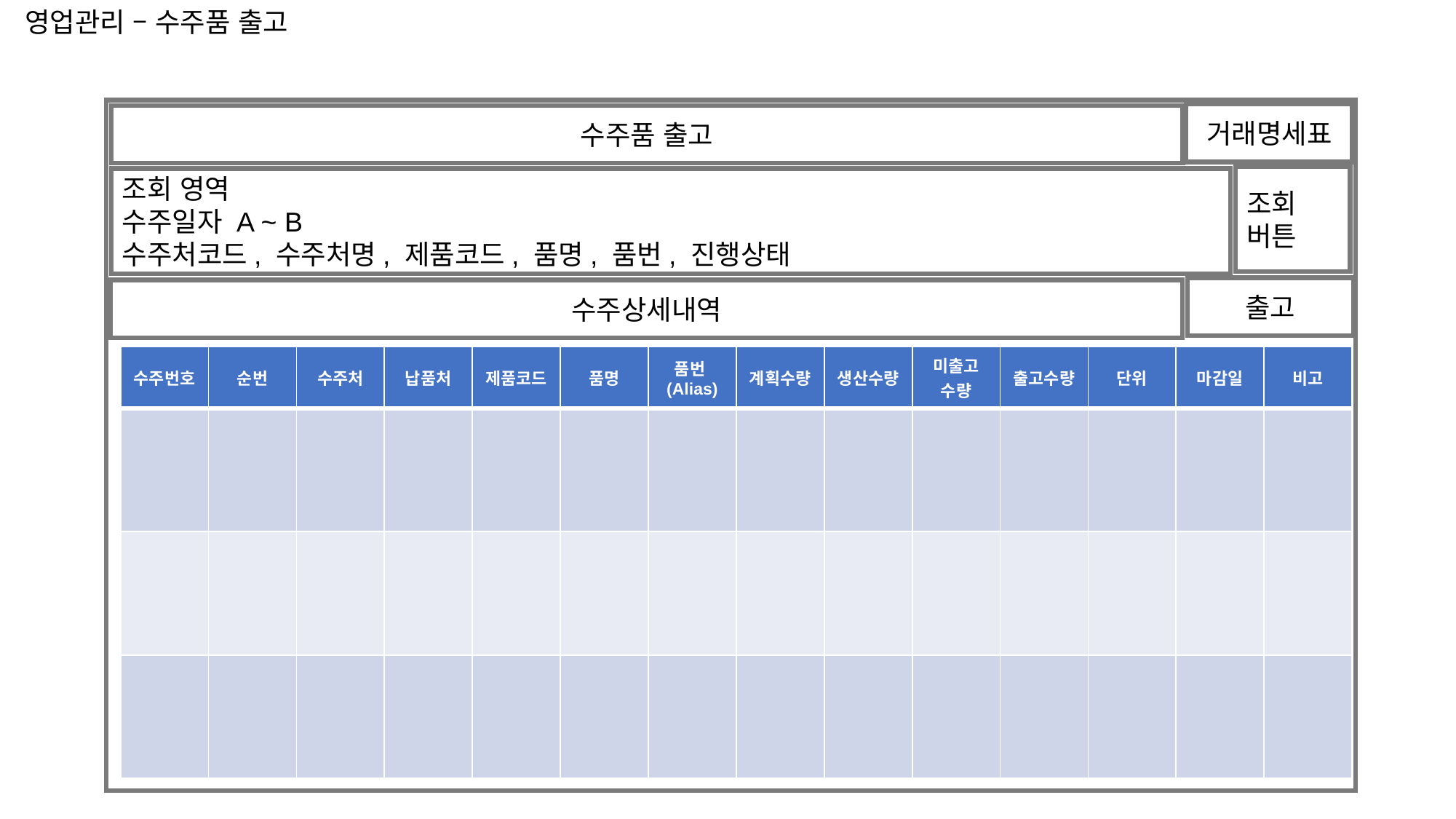

영업관리 – 수주품 출고

거래명세표
수주품 출고
조회
버튼
조회 영역
수주일자 A ~ B
수주처코드, 수주처명, 제품코드, 품명, 품번, 진행상태
출고
수주상세내역
| 수주번호 | 순번 | 수주처 | 납품처 | 제품코드 | 품명 | 품번(Alias) | 계획수량 | 생산수량 | 미출고 수량 | 출고수량 | 단위 | 마감일 | 비고 |
| --- | --- | --- | --- | --- | --- | --- | --- | --- | --- | --- | --- | --- | --- |
|  |  |  |  |  |  |  |  |  |  |  |  |  |  |
|  |  |  |  |  |  |  |  |  |  |  |  |  |  |
|  |  |  |  |  |  |  |  |  |  |  |  |  |  |